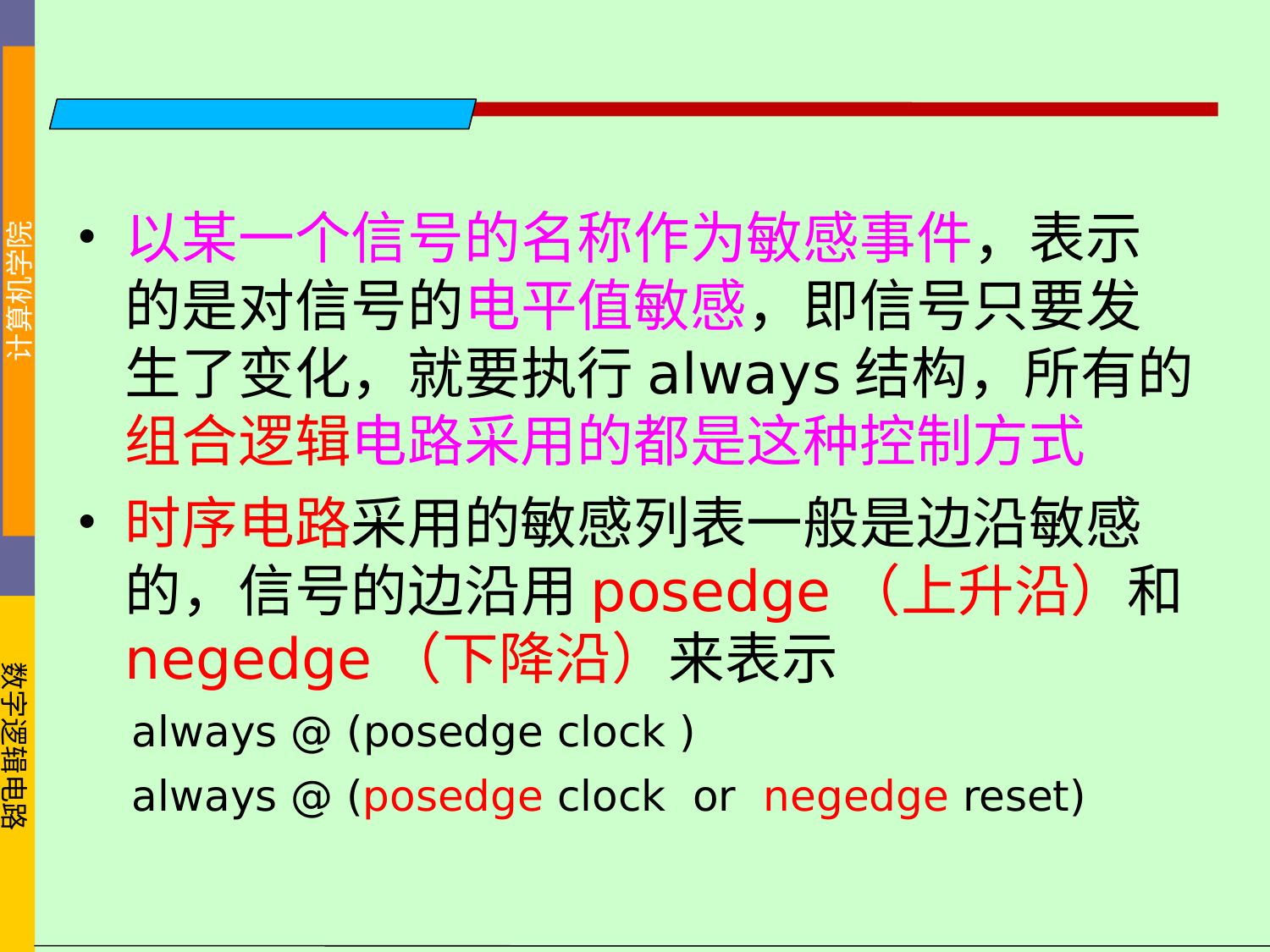

以某一个信号的名称作为敏感事件，表示的是对信号的电平值敏感，即信号只要发生了变化，就要执行always结构，所有的组合逻辑电路采用的都是这种控制方式
时序电路采用的敏感列表一般是边沿敏感的，信号的边沿用posedge（上升沿）和negedge（下降沿）来表示
    always @ (posedge clock )
    always @ (posedge clock  or  negedge reset)